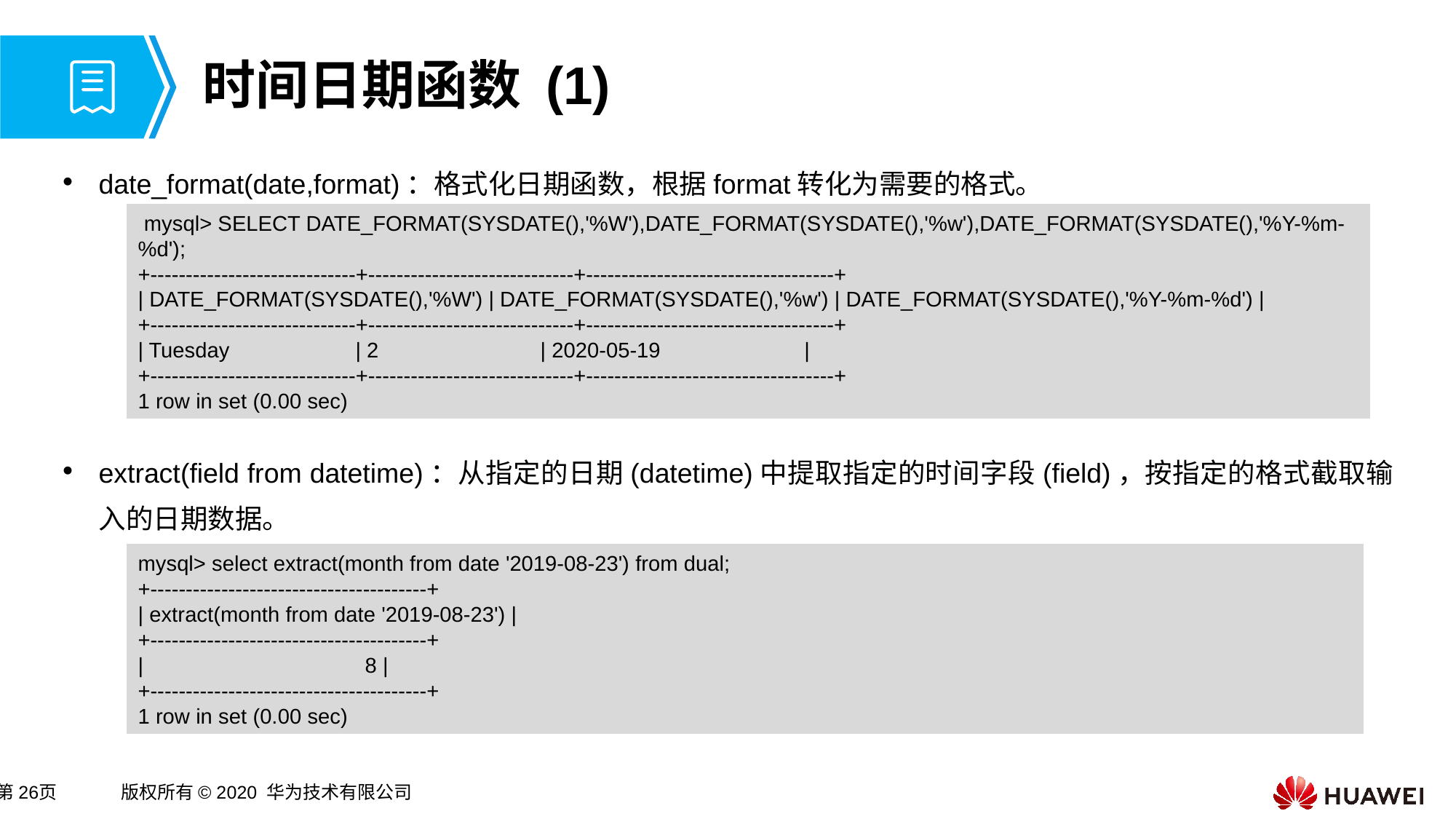

# 时间日期函数 (1)
date_format(date,format)：格式化日期函数，根据format转化为需要的格式。

extract(field from datetime)：从指定的日期(datetime)中提取指定的时间字段(field)，按指定的格式截取输入的日期数据。

 mysql> SELECT DATE_FORMAT(SYSDATE(),'%W'),DATE_FORMAT(SYSDATE(),'%w'),DATE_FORMAT(SYSDATE(),'%Y-%m-%d');
+-----------------------------+-----------------------------+-----------------------------------+
| DATE_FORMAT(SYSDATE(),'%W') | DATE_FORMAT(SYSDATE(),'%w') | DATE_FORMAT(SYSDATE(),'%Y-%m-%d') |
+-----------------------------+-----------------------------+-----------------------------------+
| Tuesday                     | 2                           | 2020-05-19                        |
+-----------------------------+-----------------------------+-----------------------------------+
1 row in set (0.00 sec)
mysql> select extract(month from date '2019-08-23') from dual;
+---------------------------------------+
| extract(month from date '2019-08-23') |
+---------------------------------------+
|                                     8 |
+---------------------------------------+
1 row in set (0.00 sec)